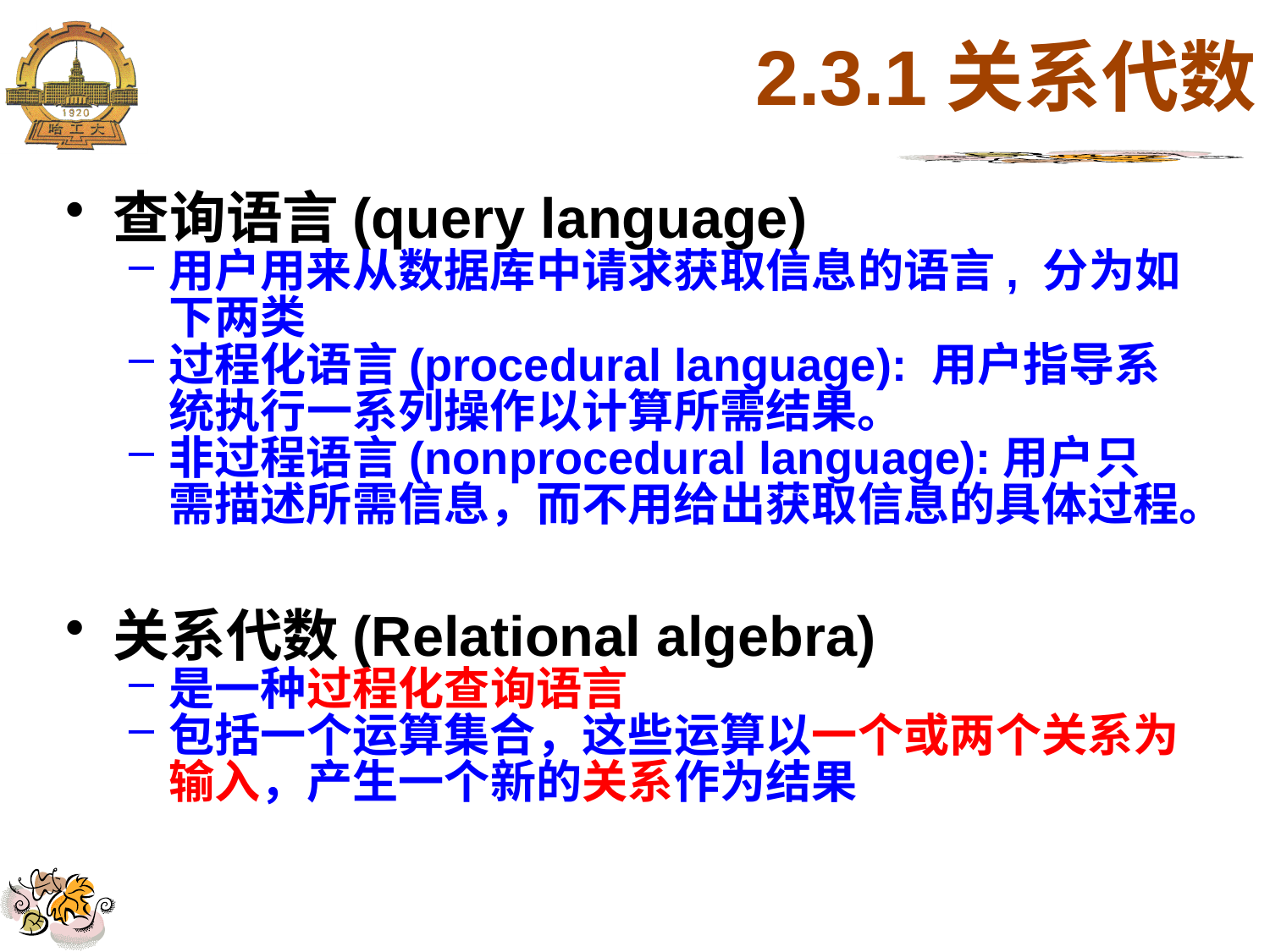

# 2.3.1关系代数
查询语言(query language)
用户用来从数据库中请求获取信息的语言, 分为如下两类
过程化语言(procedural language): 用户指导系统执行一系列操作以计算所需结果。
非过程语言(nonprocedural language):用户只需描述所需信息，而不用给出获取信息的具体过程。

关系代数(Relational algebra)
是一种过程化查询语言
包括一个运算集合，这些运算以一个或两个关系为输入，产生一个新的关系作为结果